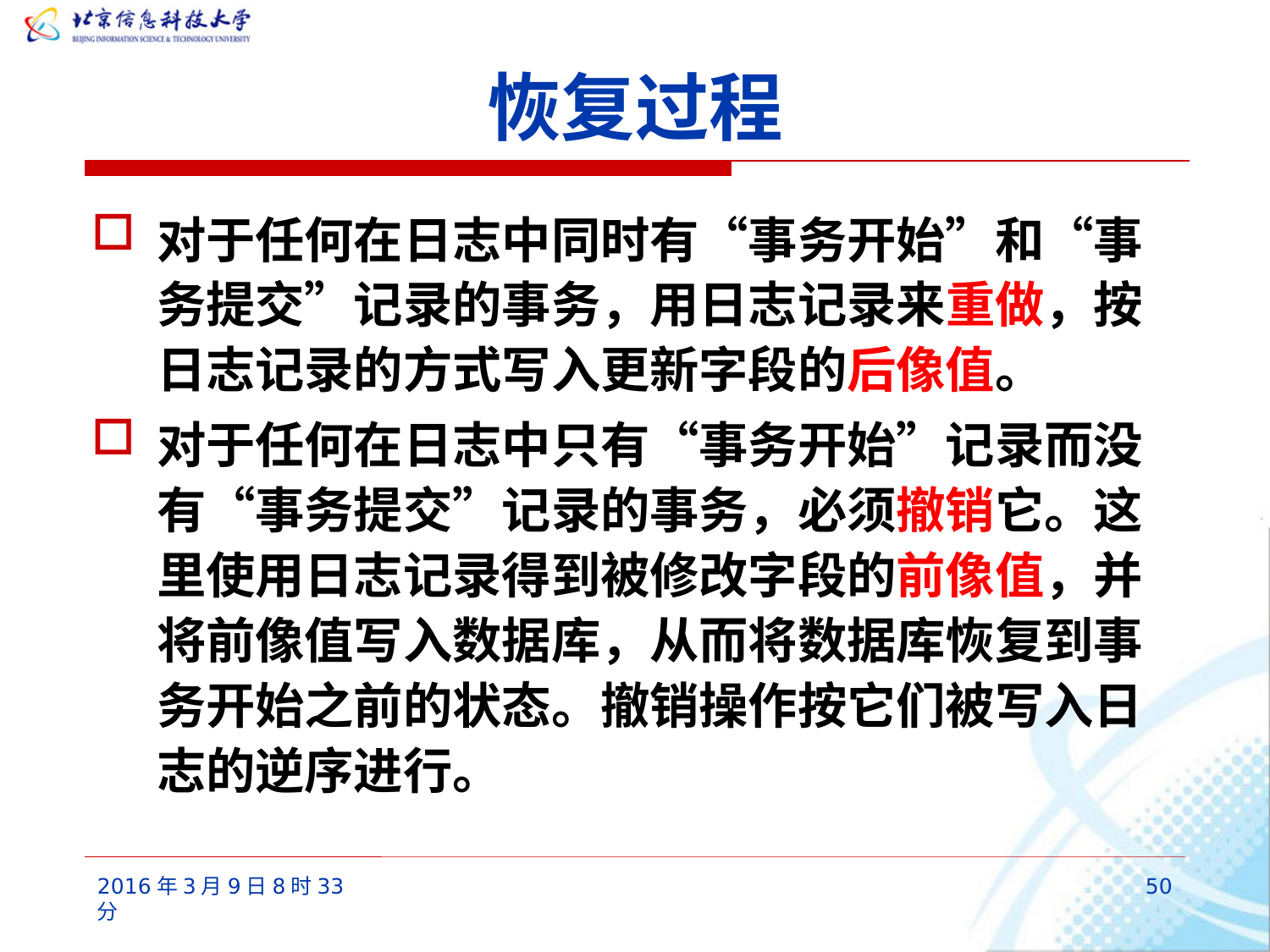

# 恢复过程
对于任何在日志中同时有“事务开始”和“事务提交”记录的事务，用日志记录来重做，按日志记录的方式写入更新字段的后像值。
对于任何在日志中只有“事务开始”记录而没有“事务提交”记录的事务，必须撤销它。这里使用日志记录得到被修改字段的前像值，并将前像值写入数据库，从而将数据库恢复到事务开始之前的状态。撤销操作按它们被写入日志的逆序进行。
2016年3月9日8时33分
50